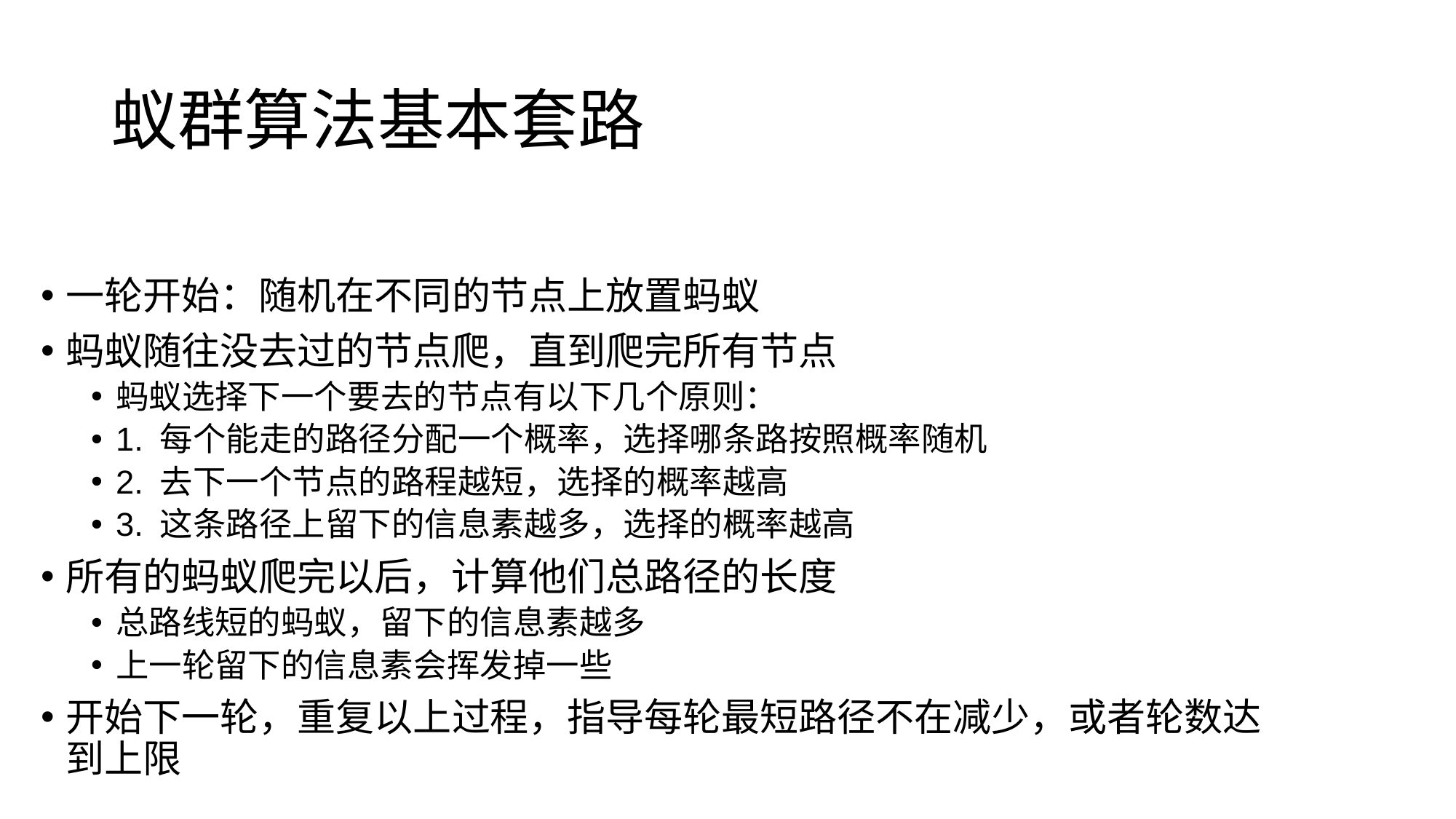

# 蚁群算法基本套路
一轮开始：随机在不同的节点上放置蚂蚁
蚂蚁随往没去过的节点爬，直到爬完所有节点
蚂蚁选择下一个要去的节点有以下几个原则：
1. 每个能走的路径分配一个概率，选择哪条路按照概率随机
2. 去下一个节点的路程越短，选择的概率越高
3. 这条路径上留下的信息素越多，选择的概率越高
所有的蚂蚁爬完以后，计算他们总路径的长度
总路线短的蚂蚁，留下的信息素越多
上一轮留下的信息素会挥发掉一些
开始下一轮，重复以上过程，指导每轮最短路径不在减少，或者轮数达到上限